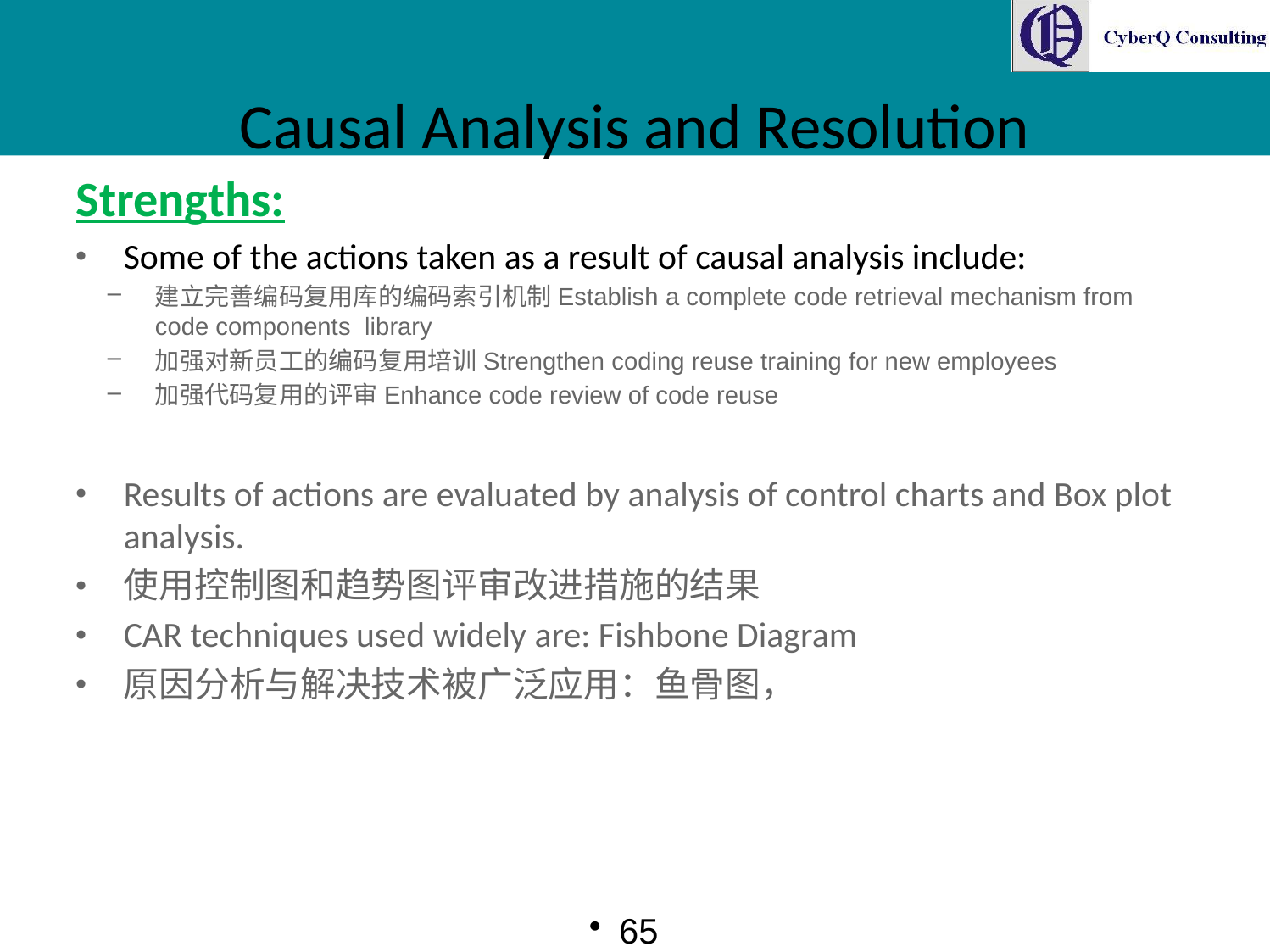

# Causal Analysis and Resolution
Strengths:
Some of the actions taken as a result of causal analysis include:
建立完善编码复用库的编码索引机制Establish a complete code retrieval mechanism from code components  library
加强对新员工的编码复用培训Strengthen coding reuse training for new employees
加强代码复用的评审Enhance code review of code reuse

Results of actions are evaluated by analysis of control charts and Box plot analysis.
使用控制图和趋势图评审改进措施的结果
CAR techniques used widely are: Fishbone Diagram
原因分析与解决技术被广泛应用：鱼骨图，

65